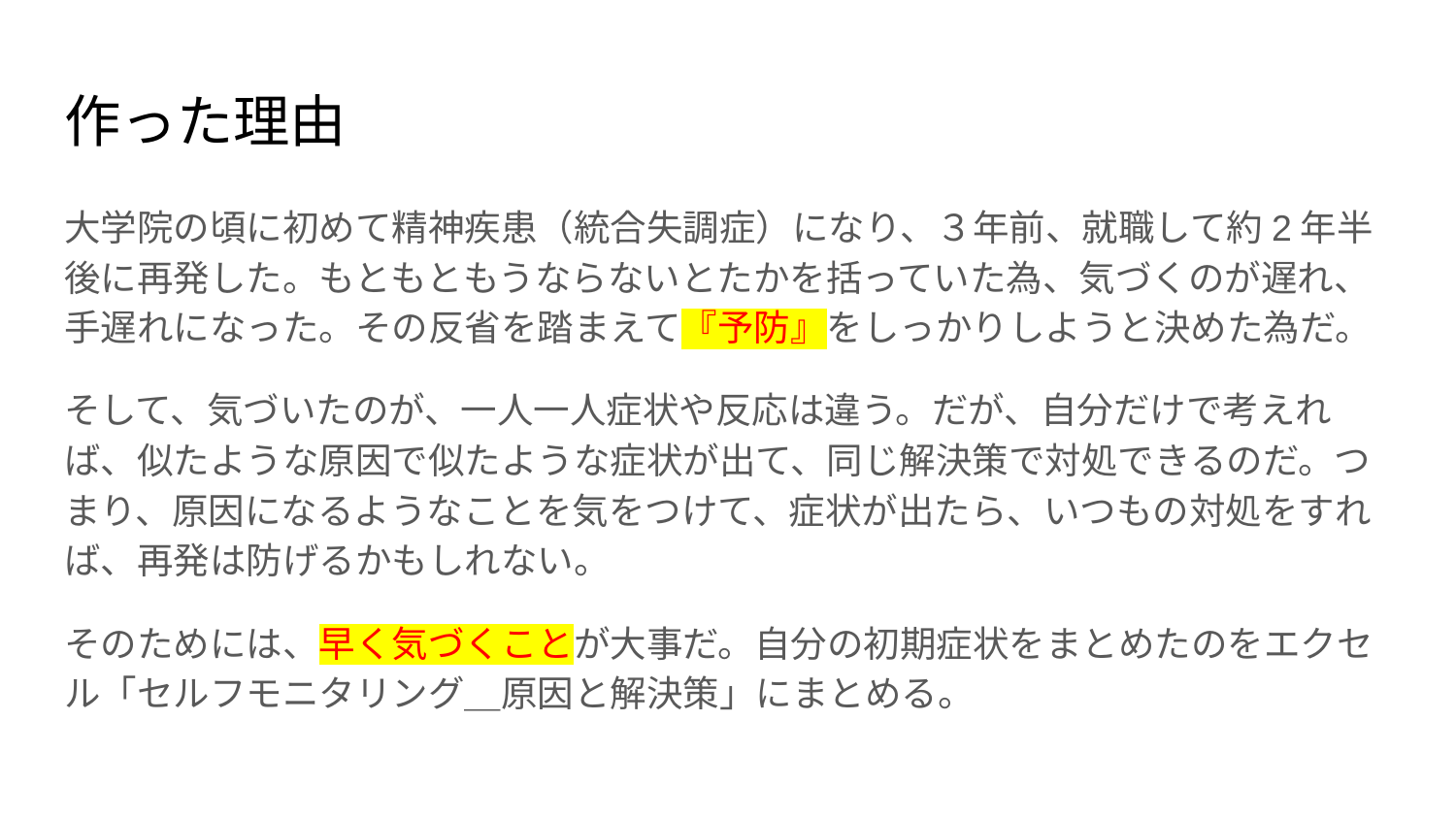

# 作った理由
大学院の頃に初めて精神疾患（統合失調症）になり、３年前、就職して約2年半後に再発した。もともともうならないとたかを括っていた為、気づくのが遅れ、手遅れになった。その反省を踏まえて『予防』をしっかりしようと決めた為だ。
そして、気づいたのが、一人一人症状や反応は違う。だが、自分だけで考えれば、似たような原因で似たような症状が出て、同じ解決策で対処できるのだ。つまり、原因になるようなことを気をつけて、症状が出たら、いつもの対処をすれば、再発は防げるかもしれない。
そのためには、早く気づくことが大事だ。自分の初期症状をまとめたのをエクセル「セルフモニタリング＿原因と解決策」にまとめる。